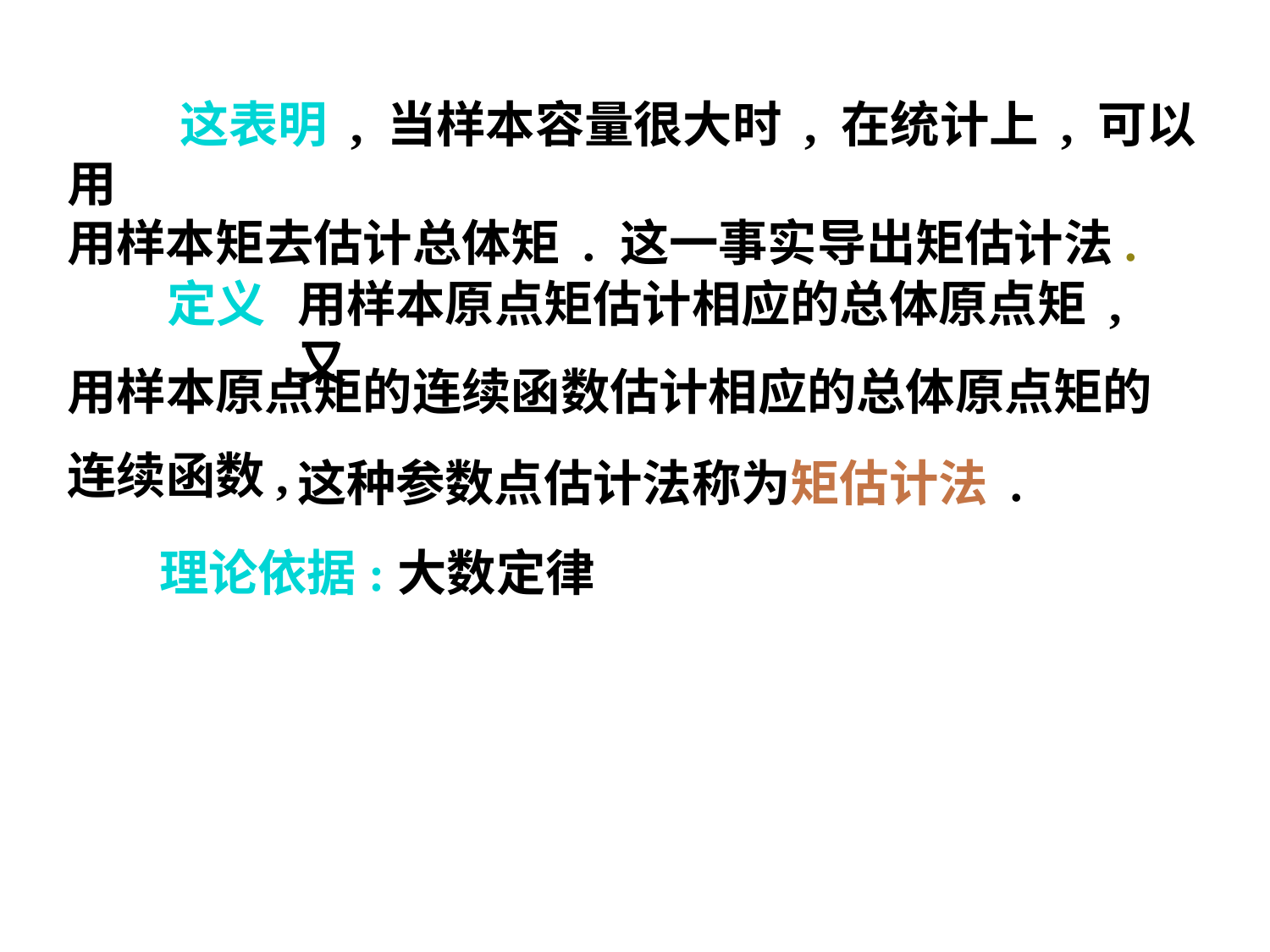

这表明 , 当样本容量很大时 , 在统计上 , 可以用
用样本矩去估计总体矩 . 这一事实导出矩估计法.
定义
用样本原点矩估计相应的总体原点矩 , 又
用样本原点矩的连续函数估计相应的总体原点矩的
连续函数,
这种参数点估计法称为矩估计法 .
 理论依据:
大数定律